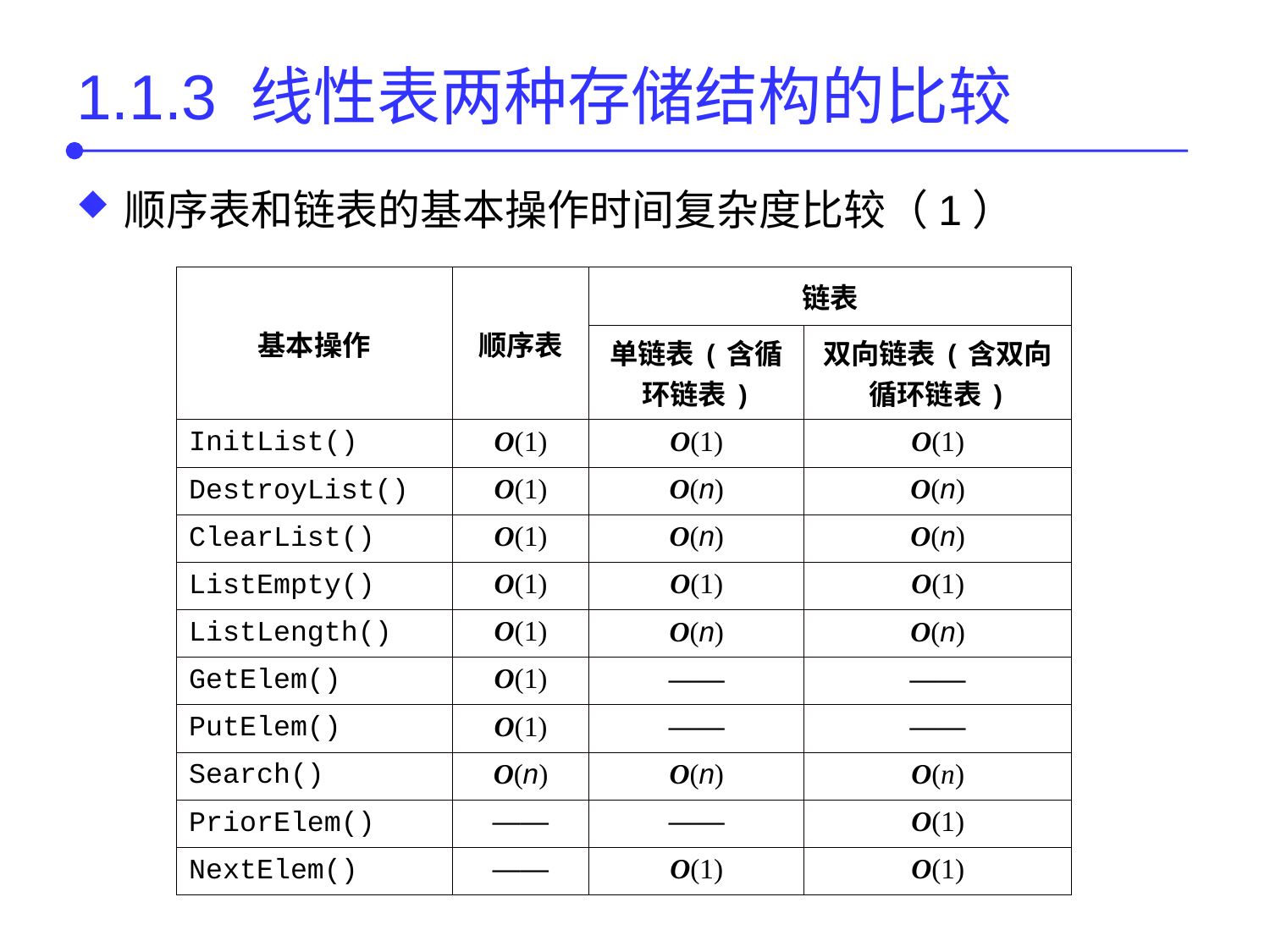

# 1.1.3 线性表两种存储结构的比较
顺序表和链表的基本操作时间复杂度比较（1）
| 基本操作 | 顺序表 | 链表 |  |
| --- | --- | --- | --- |
|  |  | 单链表(含循环链表) | 双向链表(含双向循环链表) |
| InitList() | O(1) | O(1) | O(1) |
| DestroyList() | O(1) | O(n) | O(n) |
| ClearList() | O(1) | O(n) | O(n) |
| ListEmpty() | O(1) | O(1) | O(1) |
| ListLength() | O(1) | O(n) | O(n) |
| GetElem() | O(1) | —— | —— |
| PutElem() | O(1) | —— | —— |
| Search() | O(n) | O(n) | O(n) |
| PriorElem() | —— | —— | O(1) |
| NextElem() | —— | O(1) | O(1) |